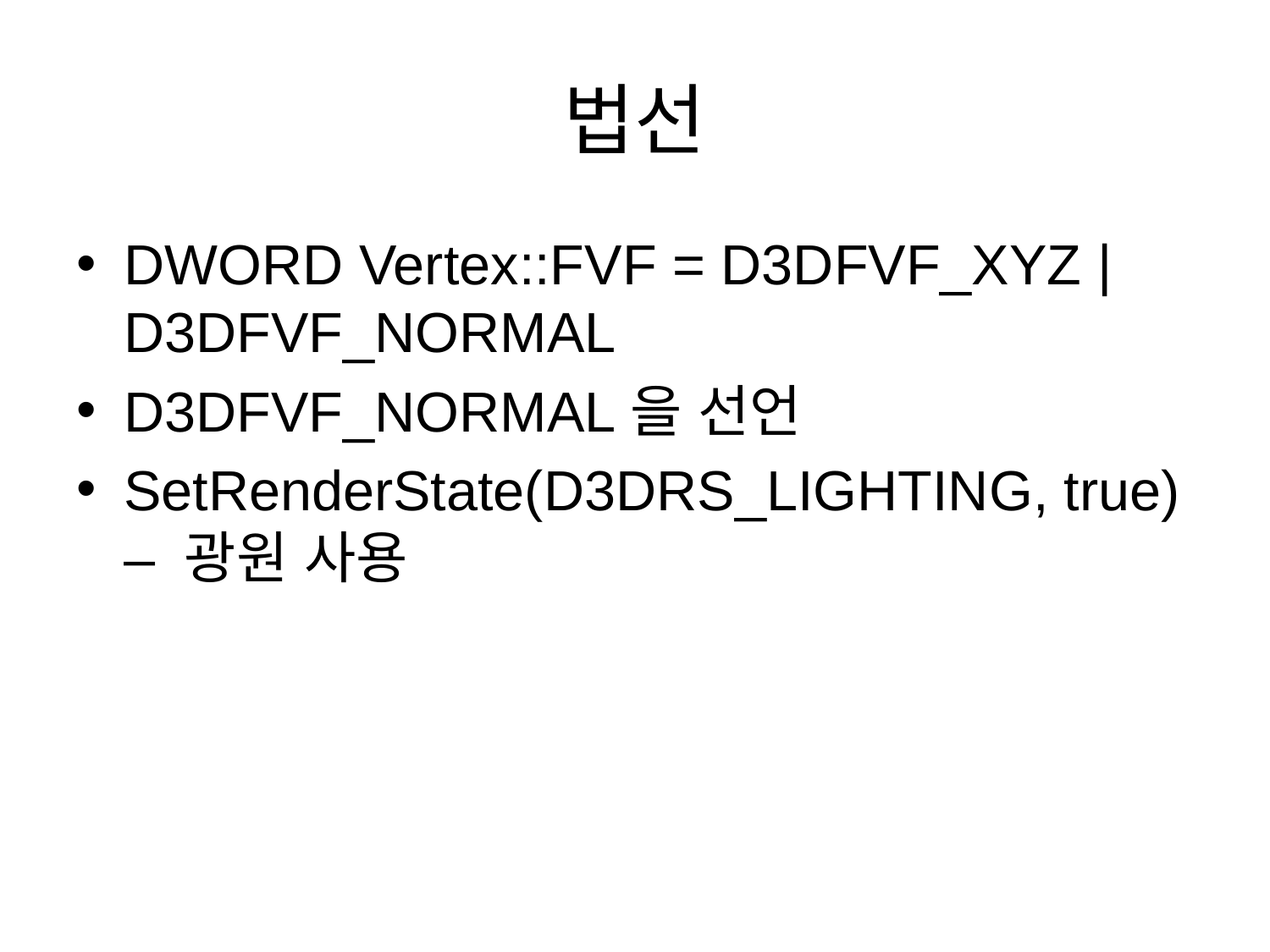

# 법선
DWORD Vertex::FVF = D3DFVF_XYZ | D3DFVF_NORMAL
D3DFVF_NORMAL을 선언
SetRenderState(D3DRS_LIGHTING, true) – 광원 사용